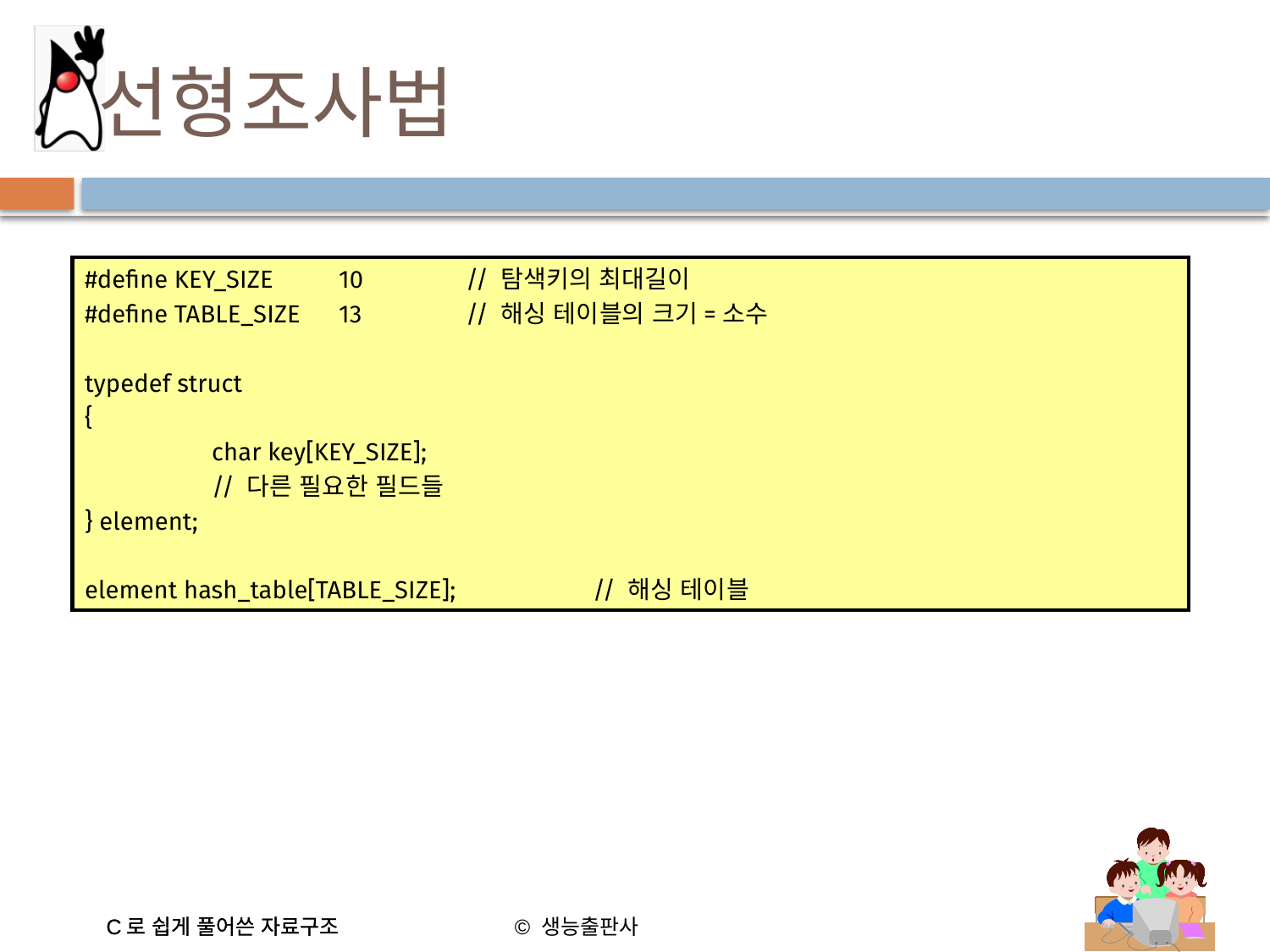

# 선형조사법
#define KEY_SIZE	10	// 탐색키의 최대길이
#define TABLE_SIZE	13	// 해싱 테이블의 크기=소수

typedef struct
{
	char key[KEY_SIZE];
	// 다른 필요한 필드들
} element;

element hash_table[TABLE_SIZE];		// 해싱 테이블